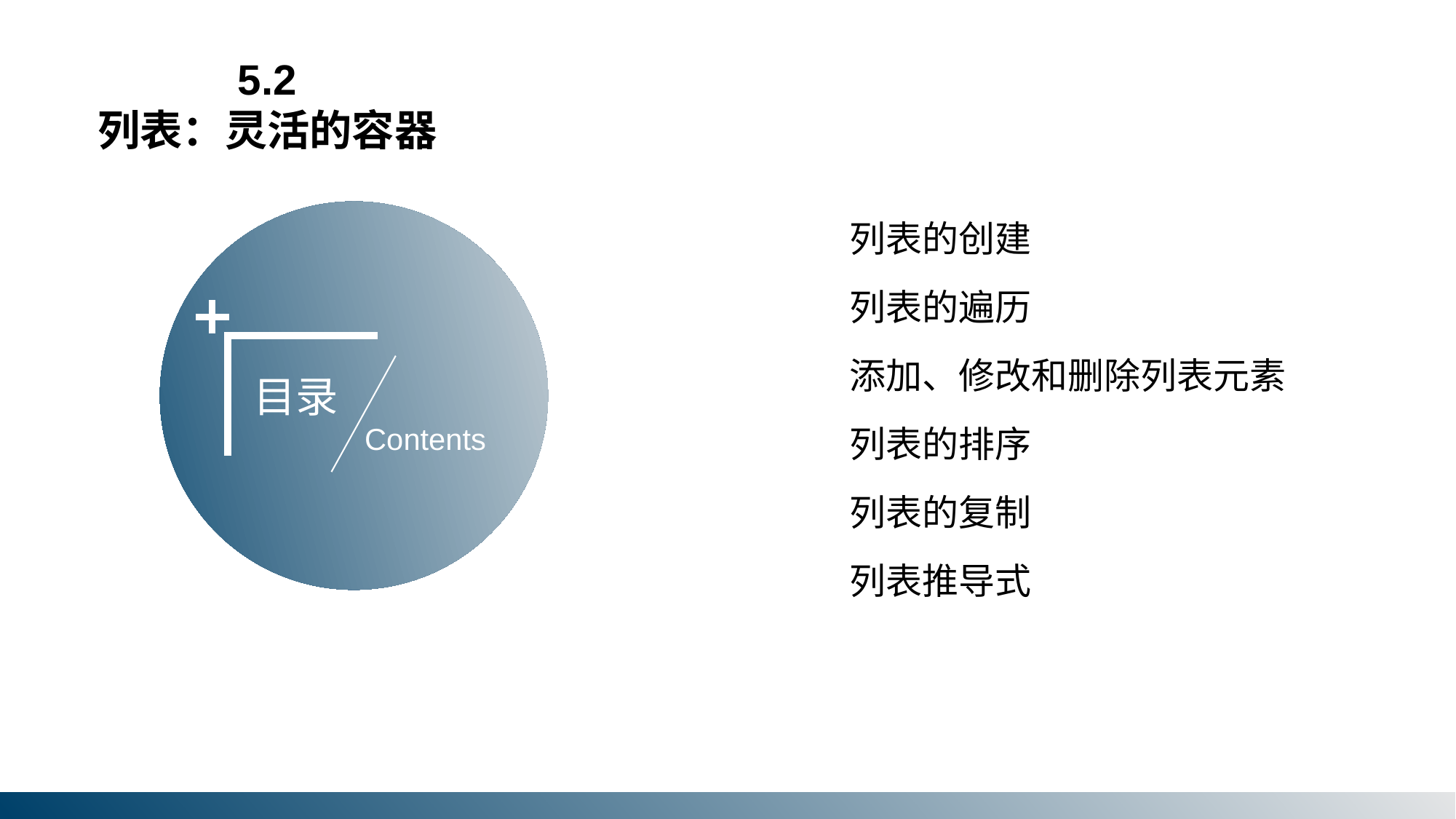

5.2
列表：灵活的容器
列表的创建
列表的遍历
添加、修改和删除列表元素
列表的排序
列表的复制
列表推导式